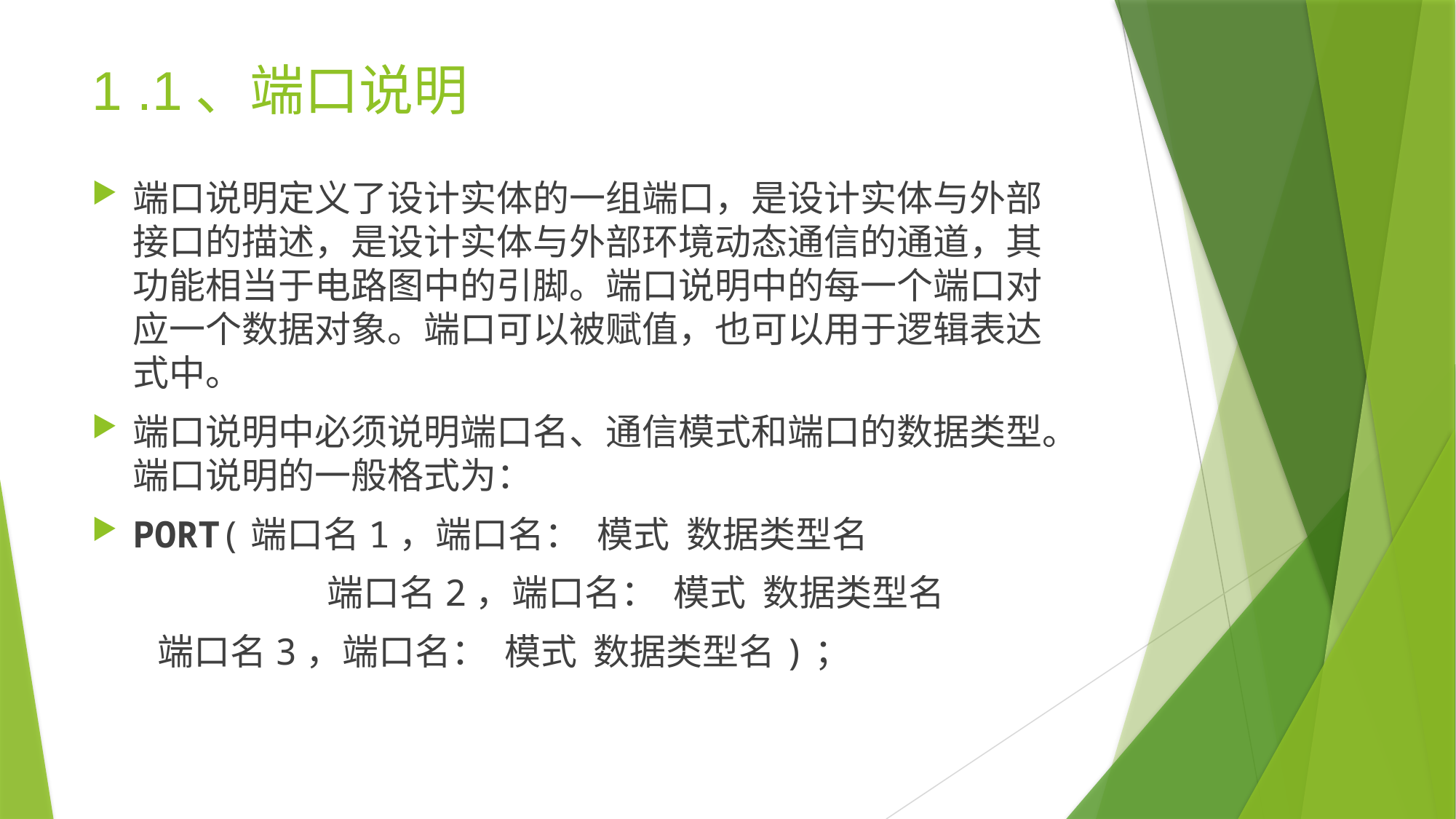

# 1 .1、端口说明
端口说明定义了设计实体的一组端口，是设计实体与外部接口的描述，是设计实体与外部环境动态通信的通道，其功能相当于电路图中的引脚。端口说明中的每一个端口对应一个数据对象。端口可以被赋值，也可以用于逻辑表达式中。
端口说明中必须说明端口名、通信模式和端口的数据类型。端口说明的一般格式为：
PORT(端口名1，端口名：  模式  数据类型名
		 端口名2，端口名：  模式  数据类型名
       端口名3，端口名：  模式  数据类型名)；